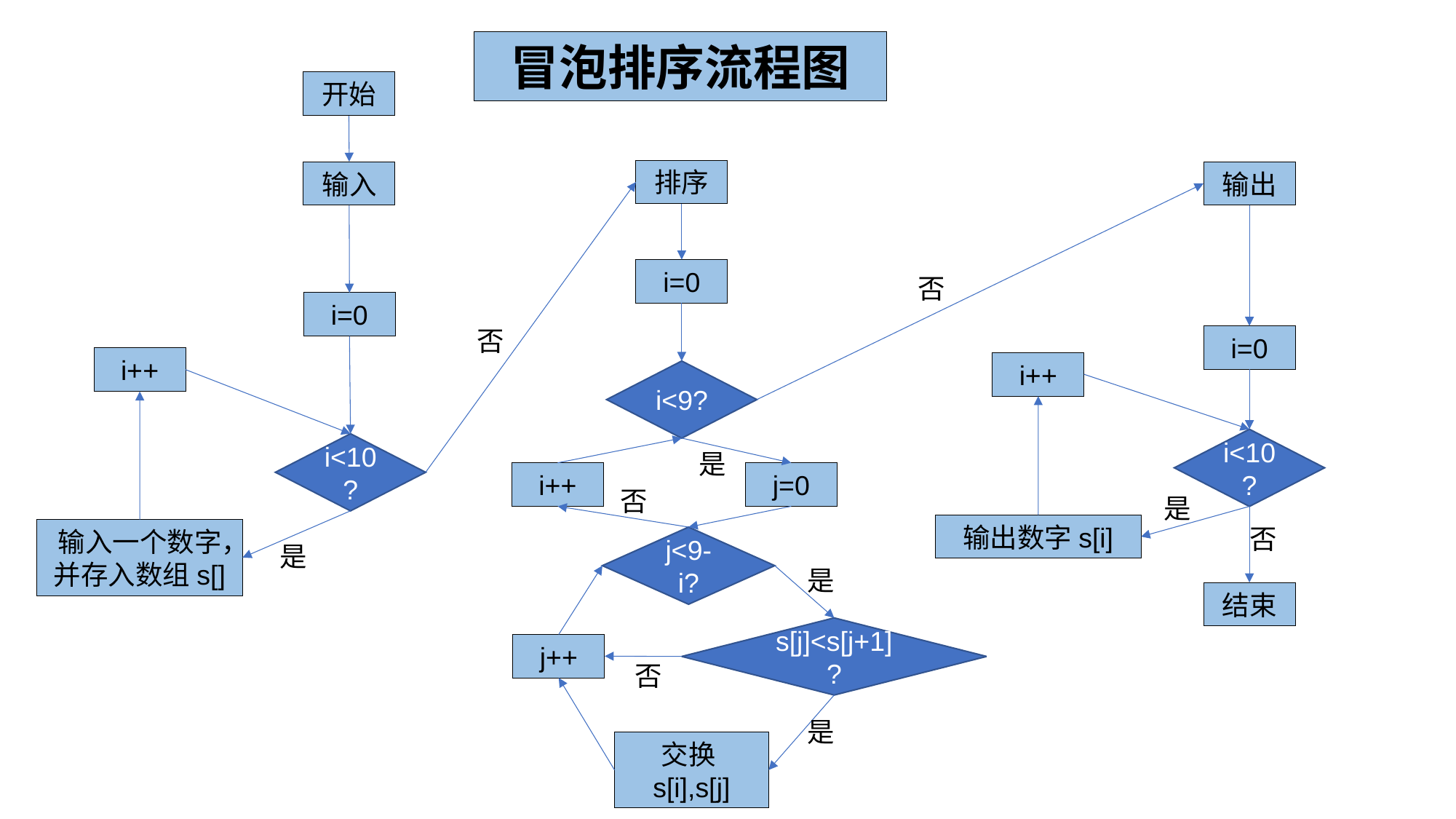

冒泡排序流程图
开始
排序
输入
输出
i=0
否
i=0
否
i=0
i++
i++
i<9?
i<10?
i<10?
是
i++
j=0
否
是
输出数字s[i]
否
输入一个数字，并存入数组s[]
j<9-i?
是
是
结束
s[j]<s[j+1]?
j++
否
是
交换s[i],s[j]